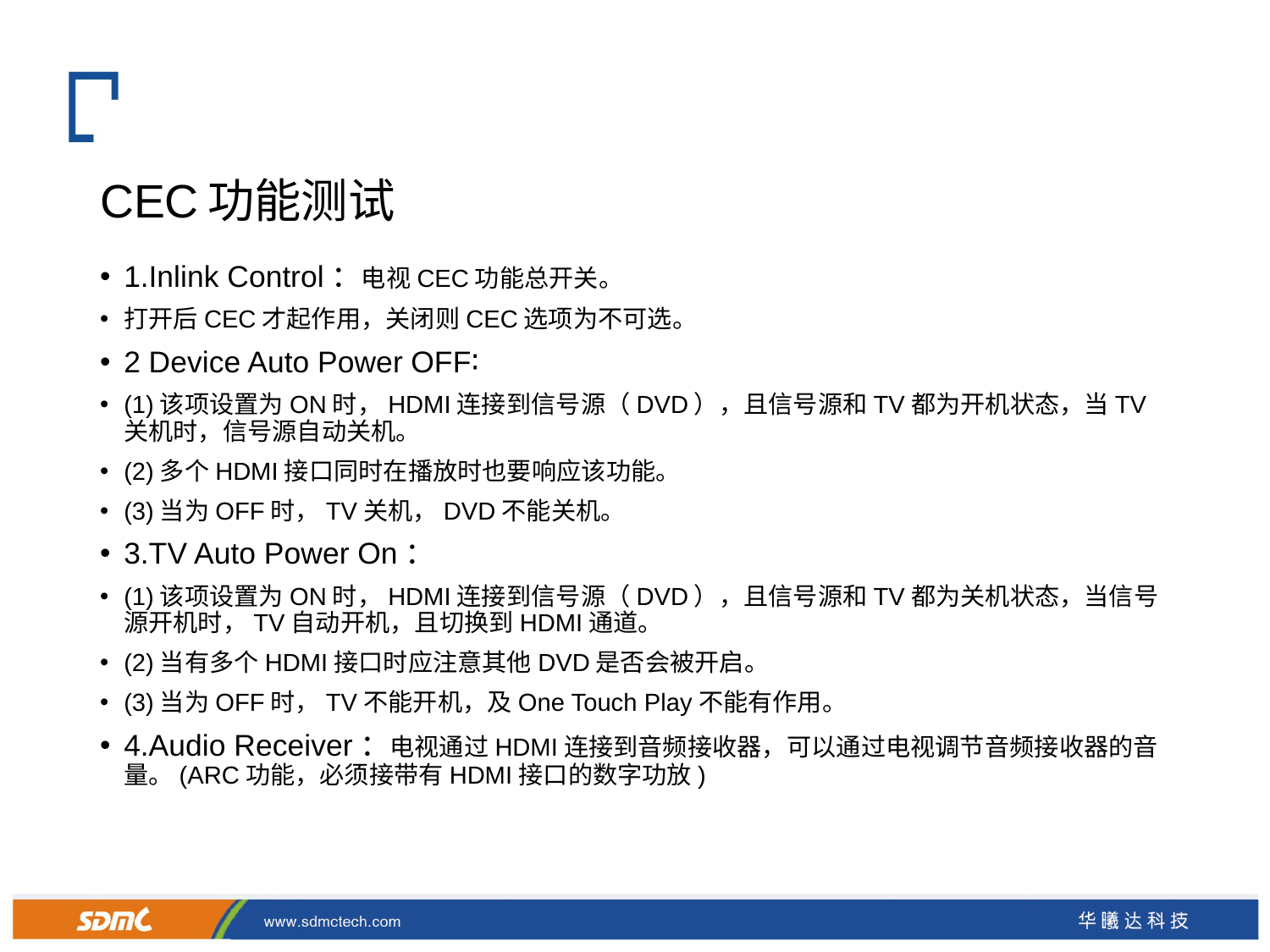

# CEC功能测试
1.Inlink Control：电视CEC功能总开关。
打开后CEC才起作用，关闭则CEC选项为不可选。
2 Device Auto Power OFF∶
(1)该项设置为ON时，HDMI连接到信号源（DVD），且信号源和TV都为开机状态，当TV关机时，信号源自动关机。
(2)多个HDMI接口同时在播放时也要响应该功能。
(3)当为OFF时，TV关机，DVD不能关机。
3.TV Auto Power On：
(1)该项设置为ON时，HDMI连接到信号源（DVD），且信号源和TV都为关机状态，当信号源开机时，TV自动开机，且切换到HDMI通道。
(2)当有多个HDMI接口时应注意其他DVD是否会被开启。
(3)当为OFF时，TV不能开机，及One Touch Play不能有作用。
4.Audio Receiver：电视通过HDMI连接到音频接收器，可以通过电视调节音频接收器的音量。(ARC功能，必须接带有HDMI接口的数字功放)